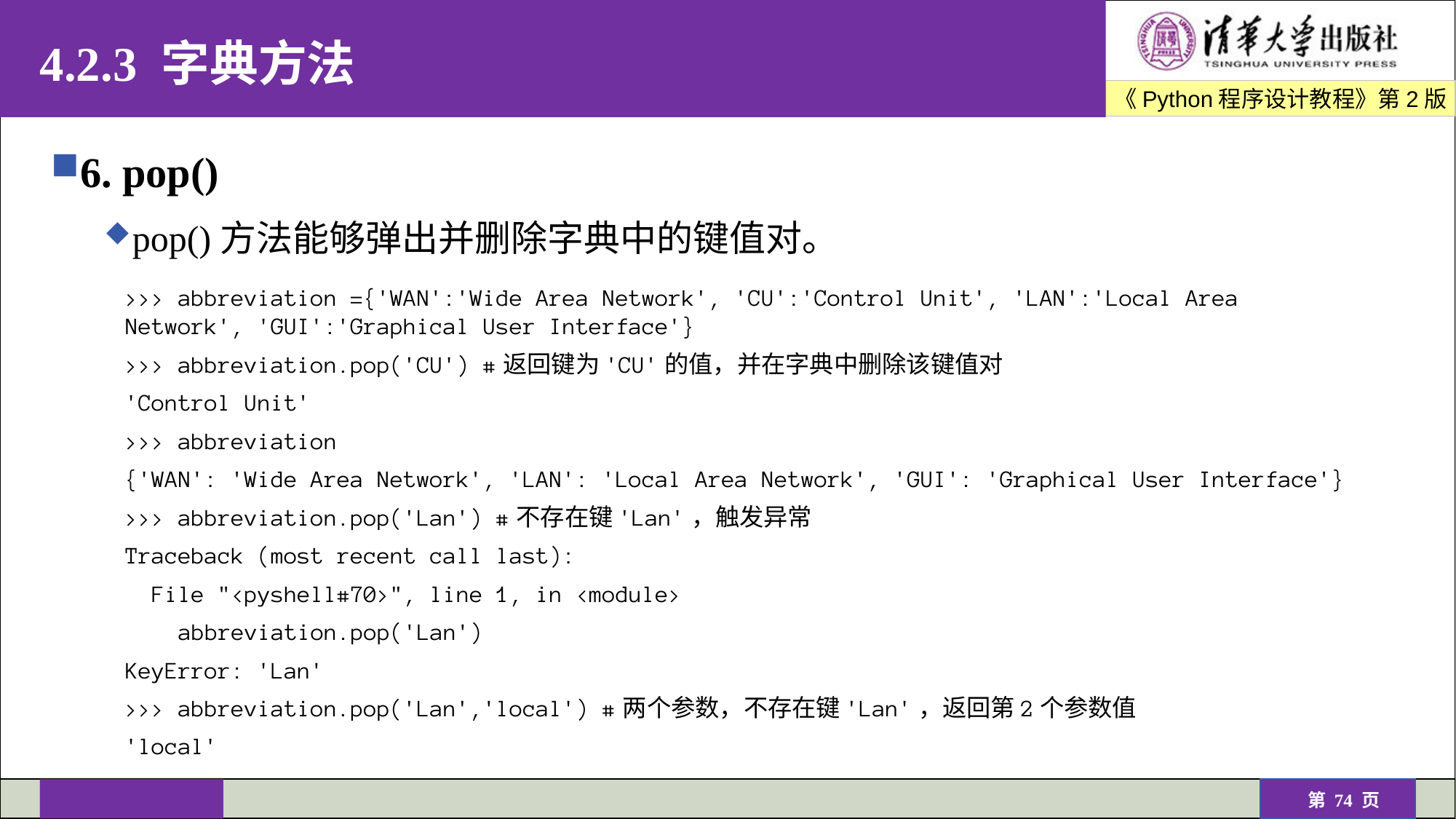

# 4.2.3 字典方法
6. pop()
pop()方法能够弹出并删除字典中的键值对。
>>> abbreviation ={'WAN':'Wide Area Network', 'CU':'Control Unit', 'LAN':'Local Area Network', 'GUI':'Graphical User Interface'}
>>> abbreviation.pop('CU') #返回键为'CU'的值，并在字典中删除该键值对
'Control Unit'
>>> abbreviation
{'WAN': 'Wide Area Network', 'LAN': 'Local Area Network', 'GUI': 'Graphical User Interface'}
>>> abbreviation.pop('Lan') #不存在键'Lan'，触发异常
Traceback (most recent call last):
  File "<pyshell#70>", line 1, in <module>
    abbreviation.pop('Lan')
KeyError: 'Lan'
>>> abbreviation.pop('Lan','local') #两个参数，不存在键'Lan'，返回第2个参数值
'local'